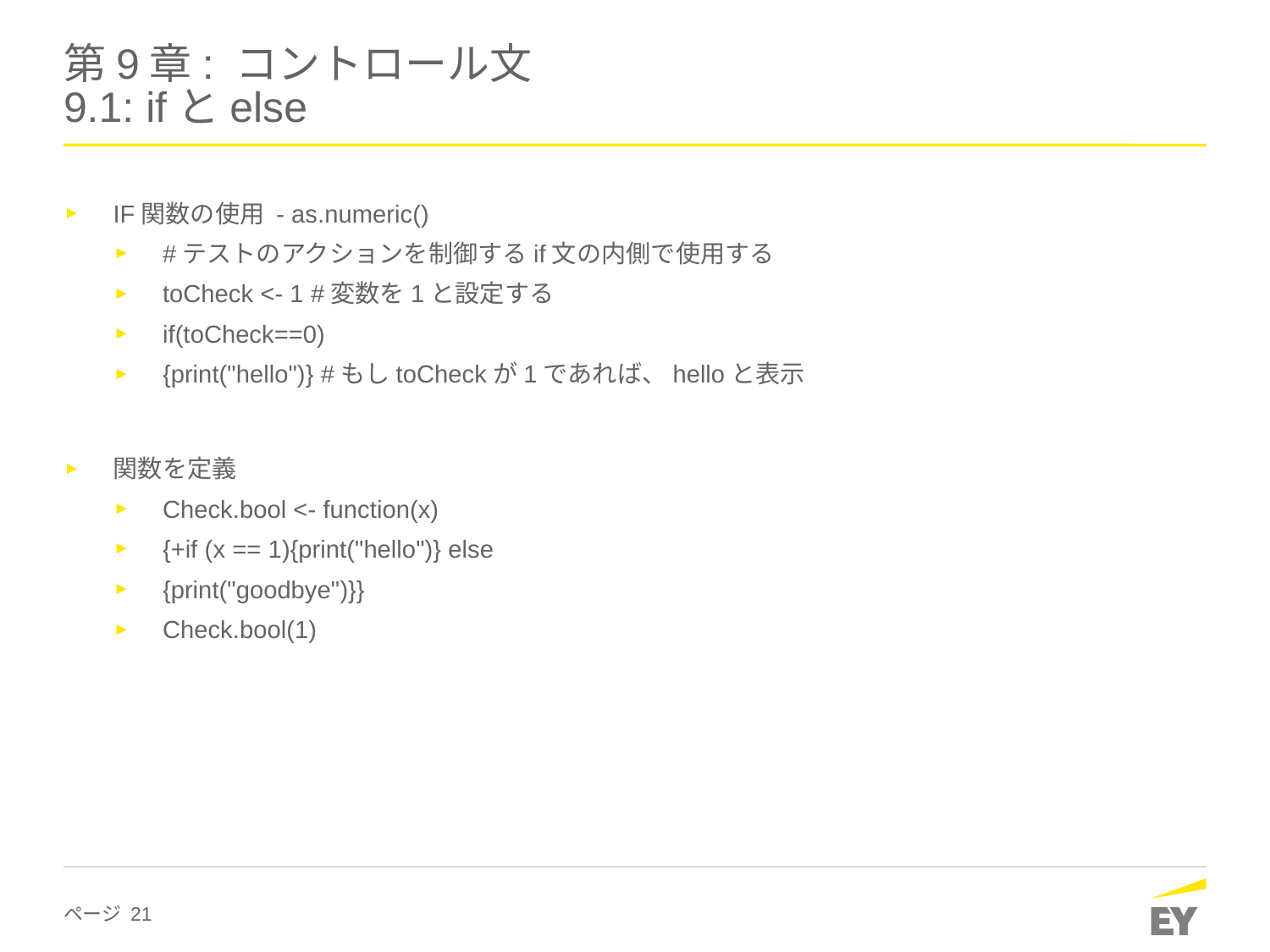

# 第9章: コントロール文 9.1: ifとelse
IF関数の使用 - as.numeric()
#テストのアクションを制御するif文の内側で使用する
toCheck <- 1 #変数を1と設定する
if(toCheck==0)
{print("hello")} #もしtoCheckが1であれば、helloと表示

関数を定義
Check.bool <- function(x)
{+if (x == 1){print("hello")} else
{print("goodbye")}}
Check.bool(1)